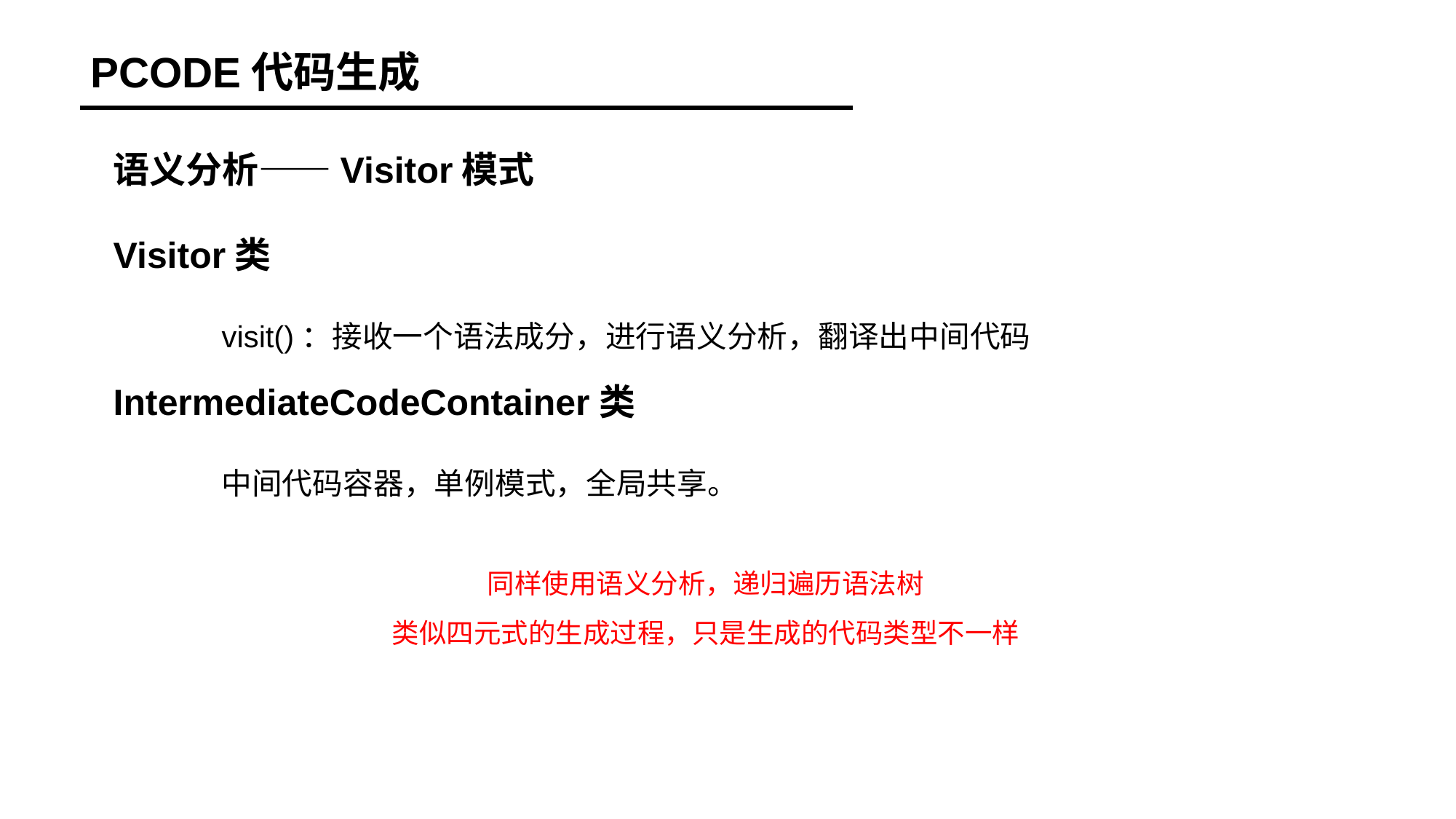

PCODE代码生成
语义分析——Visitor模式
Visitor类
visit()：接收一个语法成分，进行语义分析，翻译出中间代码
IntermediateCodeContainer类
中间代码容器，单例模式，全局共享。
同样使用语义分析，递归遍历语法树
类似四元式的生成过程，只是生成的代码类型不一样